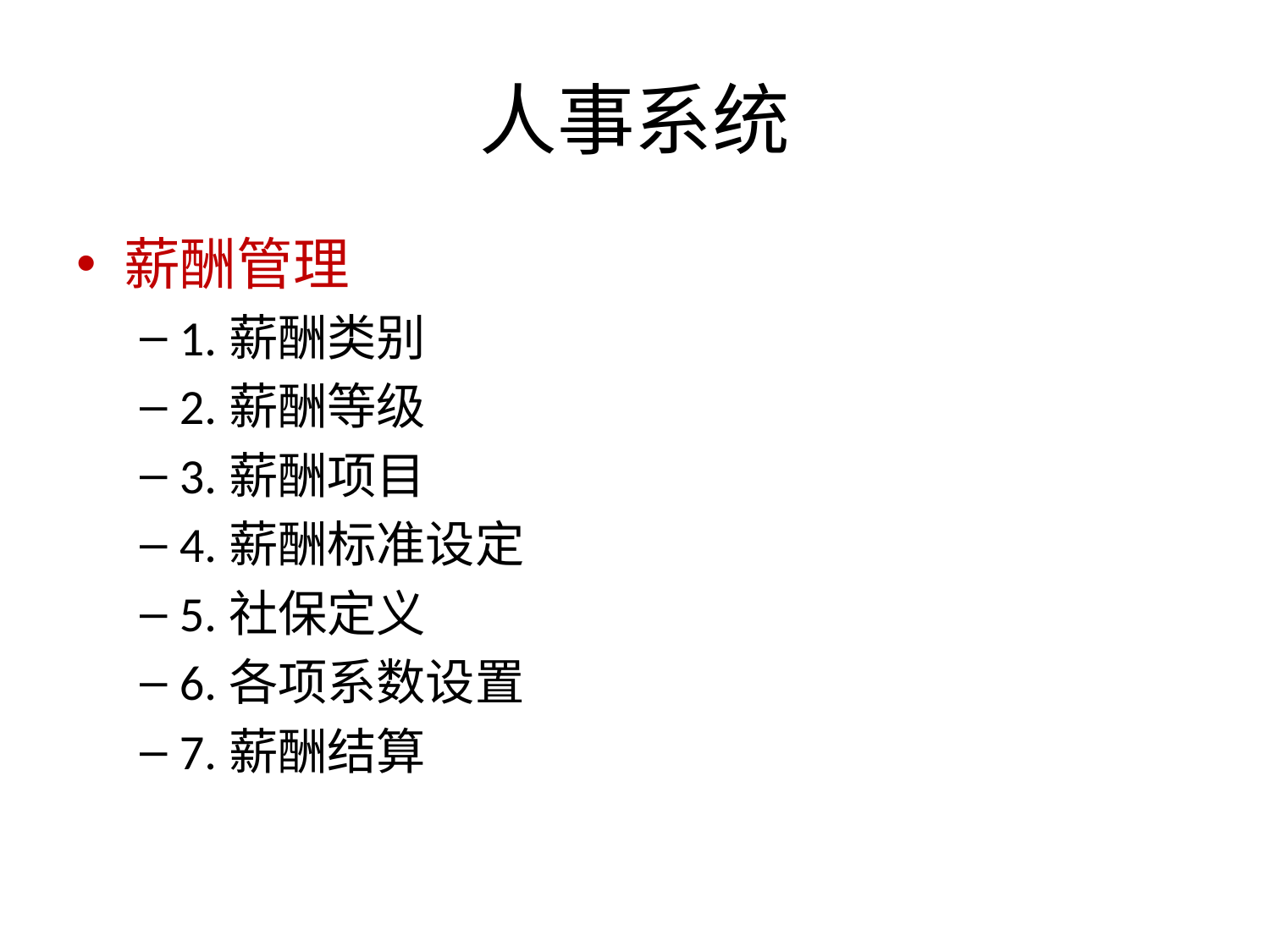

# 人事系统
薪酬管理
1.薪酬类别
2.薪酬等级
3.薪酬项目
4.薪酬标准设定
5.社保定义
6.各项系数设置
7.薪酬结算